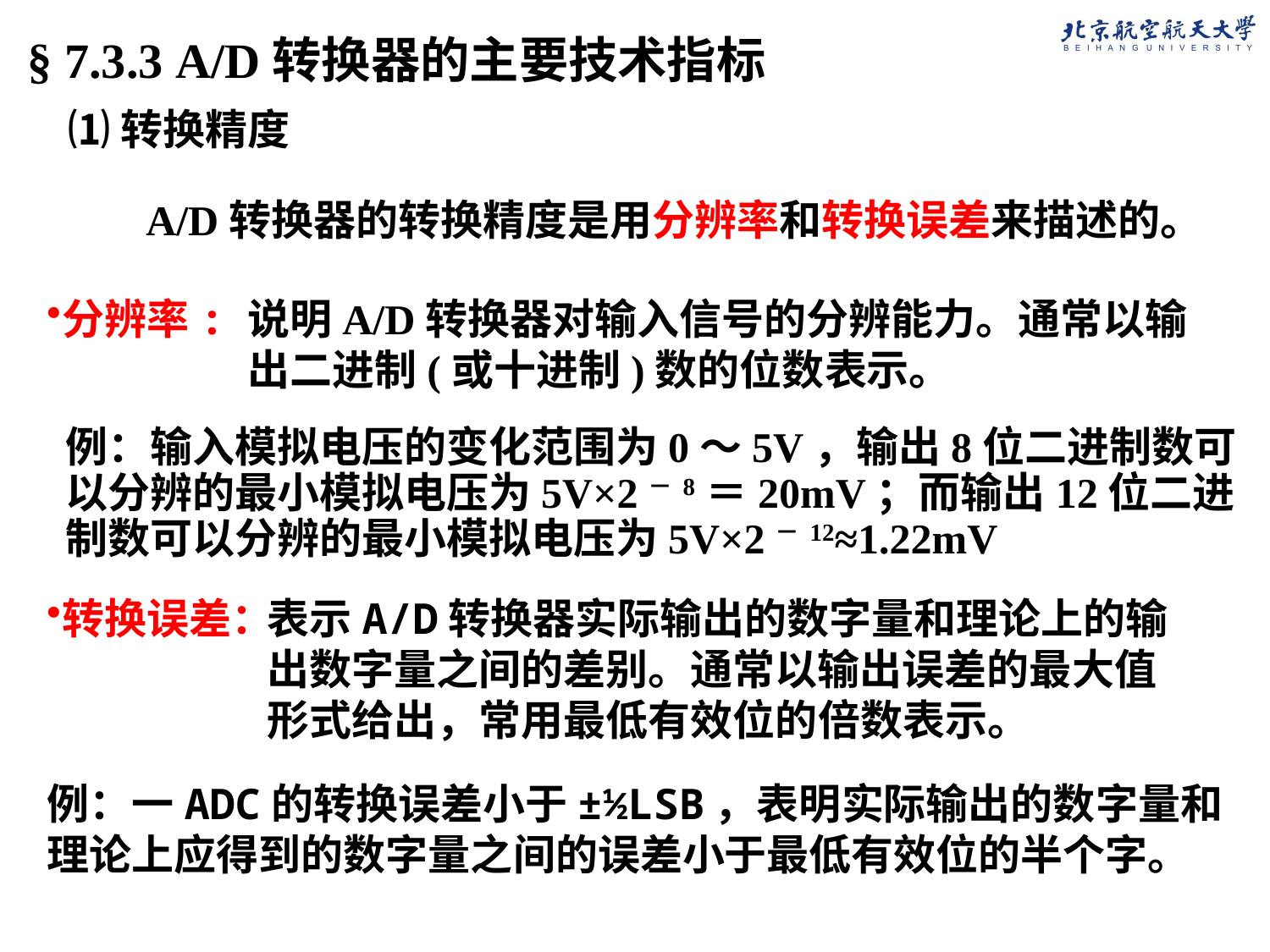

§ 7.3.3 A/D转换器的主要技术指标
⑴转换精度
  A/D转换器的转换精度是用分辨率和转换误差来描述的。
分辨率:
说明A/D转换器对输入信号的分辨能力。通常以输出二进制(或十进制)数的位数表示。
例：输入模拟电压的变化范围为0～5V，输出8位二进制数可以分辨的最小模拟电压为5V×2－8＝20mV；而输出12位二进制数可以分辨的最小模拟电压为5V×2－12≈1.22mV
转换误差：
表示A/D转换器实际输出的数字量和理论上的输出数字量之间的差别。通常以输出误差的最大值形式给出，常用最低有效位的倍数表示。
例：一ADC的转换误差小于±½LSB，表明实际输出的数字量和理论上应得到的数字量之间的误差小于最低有效位的半个字。